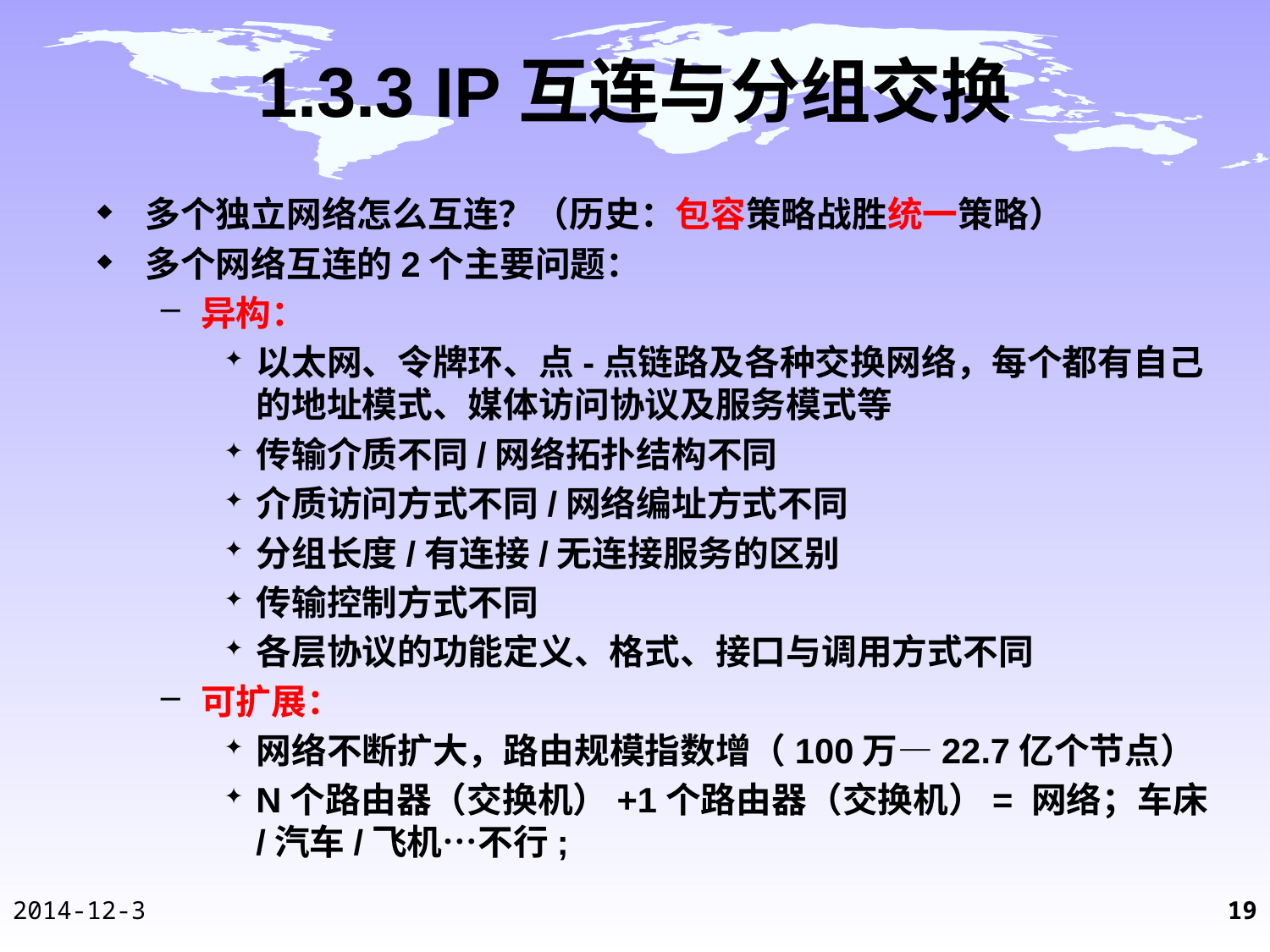

# 1.3.3 IP互连与分组交换
多个独立网络怎么互连？（历史：包容策略战胜统一策略）
多个网络互连的2个主要问题：
异构：
以太网、令牌环、点-点链路及各种交换网络，每个都有自己的地址模式、媒体访问协议及服务模式等
传输介质不同/网络拓扑结构不同
介质访问方式不同/网络编址方式不同
分组长度/有连接/无连接服务的区别
传输控制方式不同
各层协议的功能定义、格式、接口与调用方式不同
可扩展：
网络不断扩大，路由规模指数增（100万—22.7亿个节点）
N个路由器（交换机）+1个路由器（交换机）= 网络；车床/汽车/飞机…不行;
2014-12-3
19